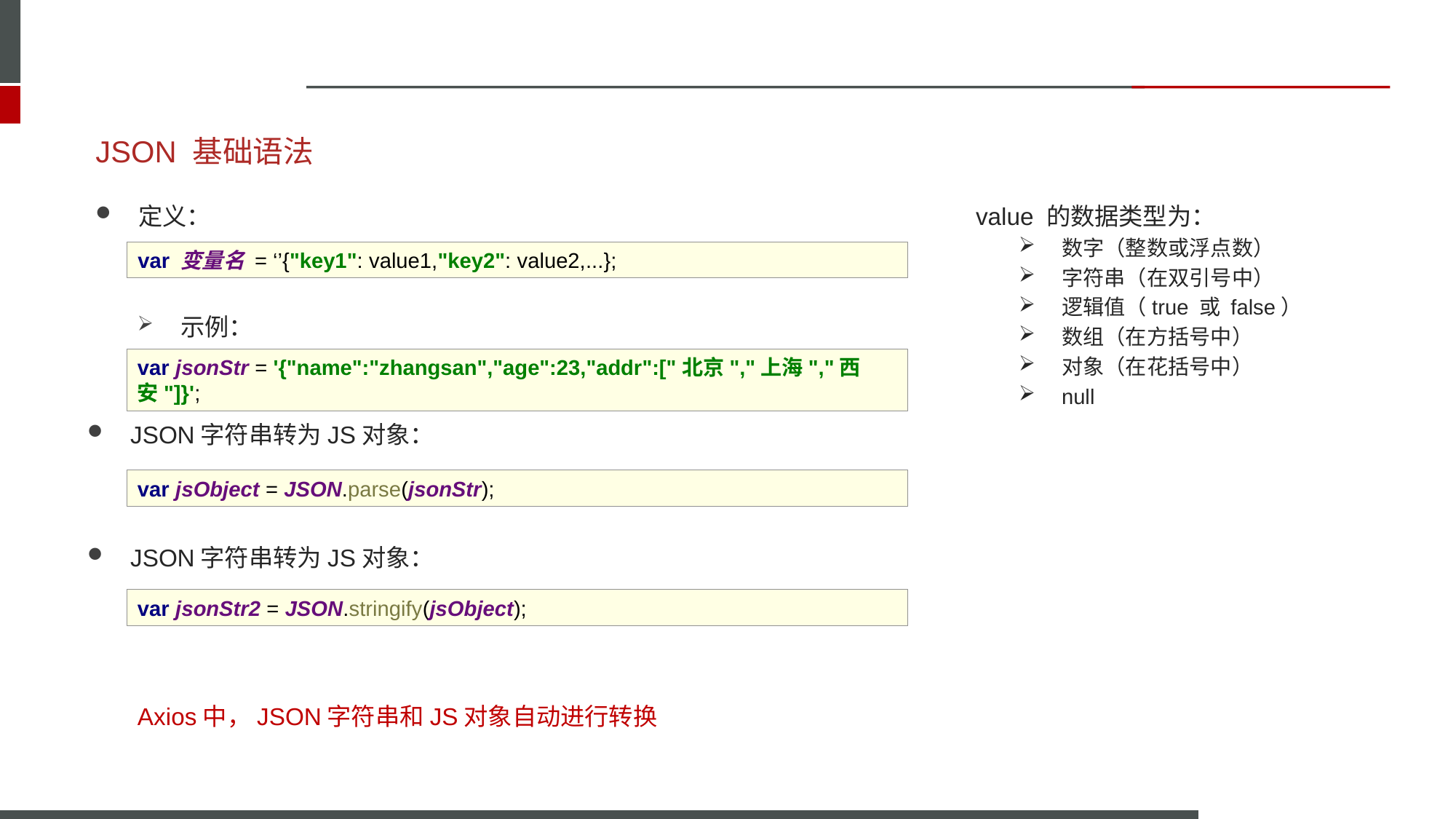

# JSON 基础语法
定义：
value 的数据类型为：
数字（整数或浮点数）
字符串（在双引号中）
逻辑值（true 或 false）
数组（在方括号中）
对象（在花括号中）
null

var 变量名 = ‘’{"key1": value1,"key2": value2,...};
示例：
var jsonStr = '{"name":"zhangsan","age":23,"addr":["北京","上海","西安"]}';
JSON字符串转为JS对象：
var jsObject = JSON.parse(jsonStr);
JSON字符串转为JS对象：
var jsonStr2 = JSON.stringify(jsObject);
Axios中，JSON字符串和JS对象自动进行转换